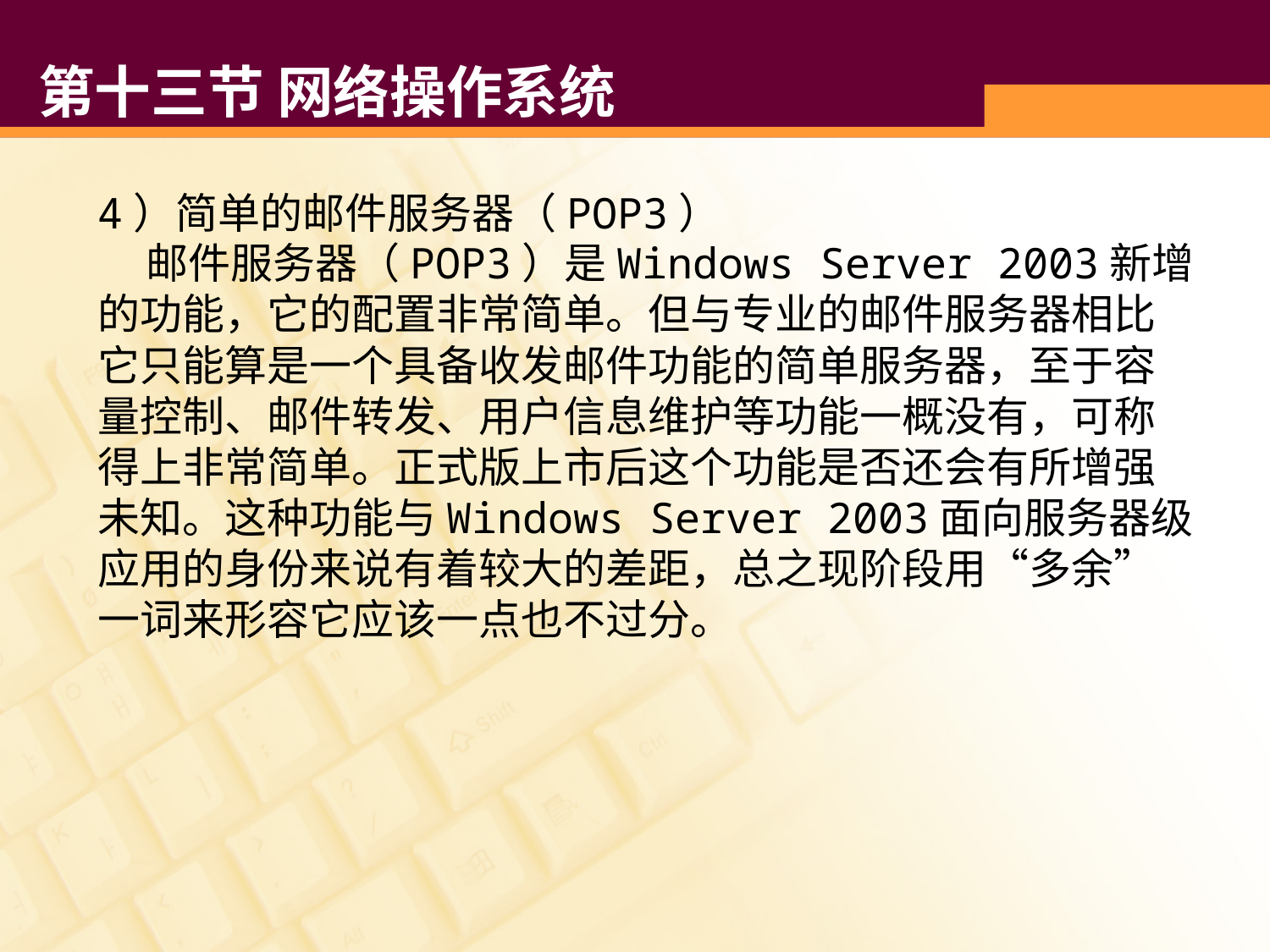

# 第十三节 网络操作系统
4）简单的邮件服务器（POP3）
    邮件服务器（POP3）是Windows Server 2003新增的功能，它的配置非常简单。但与专业的邮件服务器相比它只能算是一个具备收发邮件功能的简单服务器，至于容量控制、邮件转发、用户信息维护等功能一概没有，可称得上非常简单。正式版上市后这个功能是否还会有所增强未知。这种功能与Windows Server 2003面向服务器级应用的身份来说有着较大的差距，总之现阶段用“多余”一词来形容它应该一点也不过分。